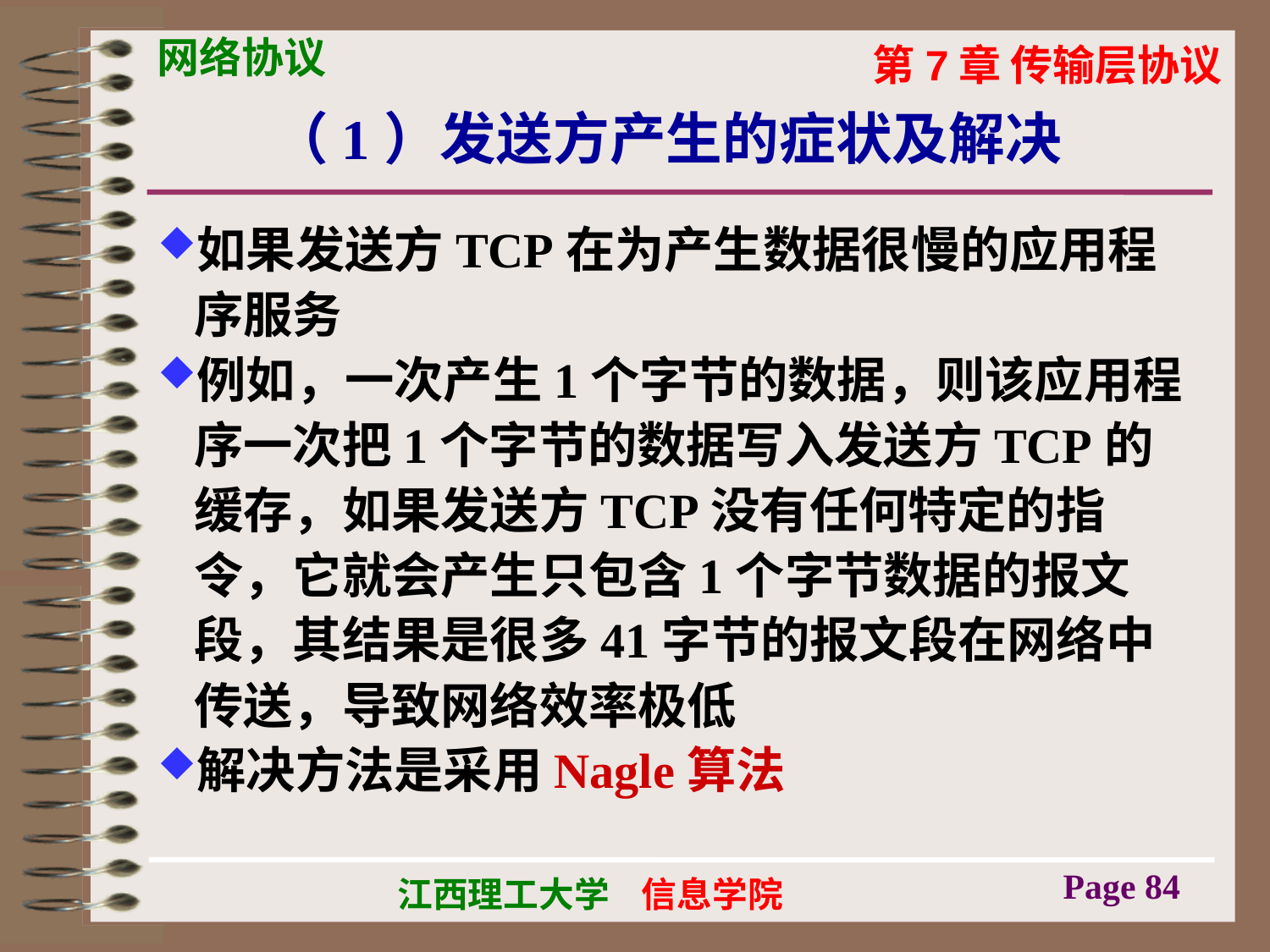

# （1）发送方产生的症状及解决
如果发送方TCP在为产生数据很慢的应用程序服务
例如，一次产生1个字节的数据，则该应用程序一次把1个字节的数据写入发送方TCP的缓存，如果发送方TCP没有任何特定的指令，它就会产生只包含1个字节数据的报文段，其结果是很多41字节的报文段在网络中传送，导致网络效率极低
解决方法是采用Nagle算法
Page 84